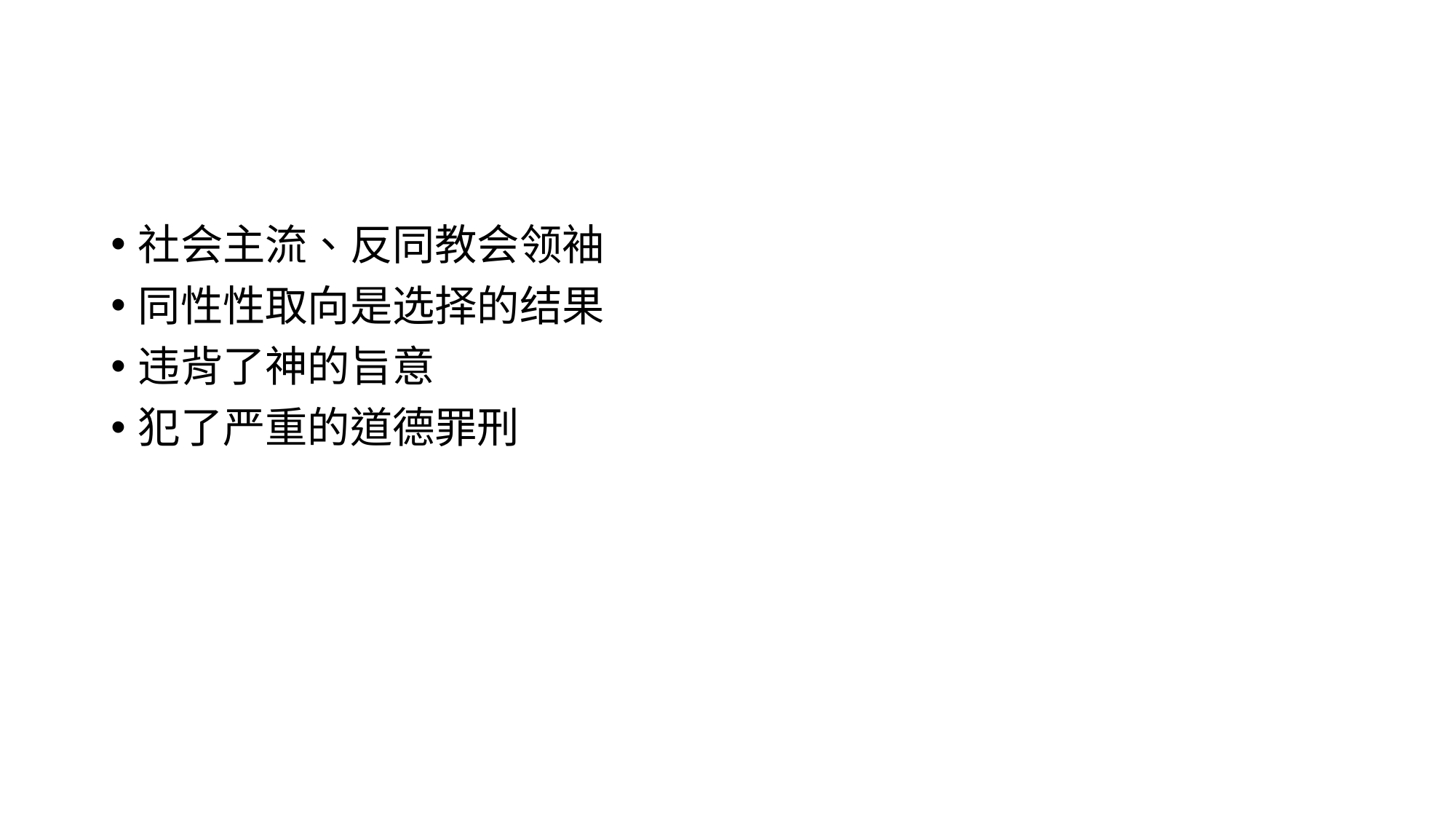

#
社会主流、反同教会领袖
同性性取向是选择的结果
违背了神的旨意
犯了严重的道德罪刑